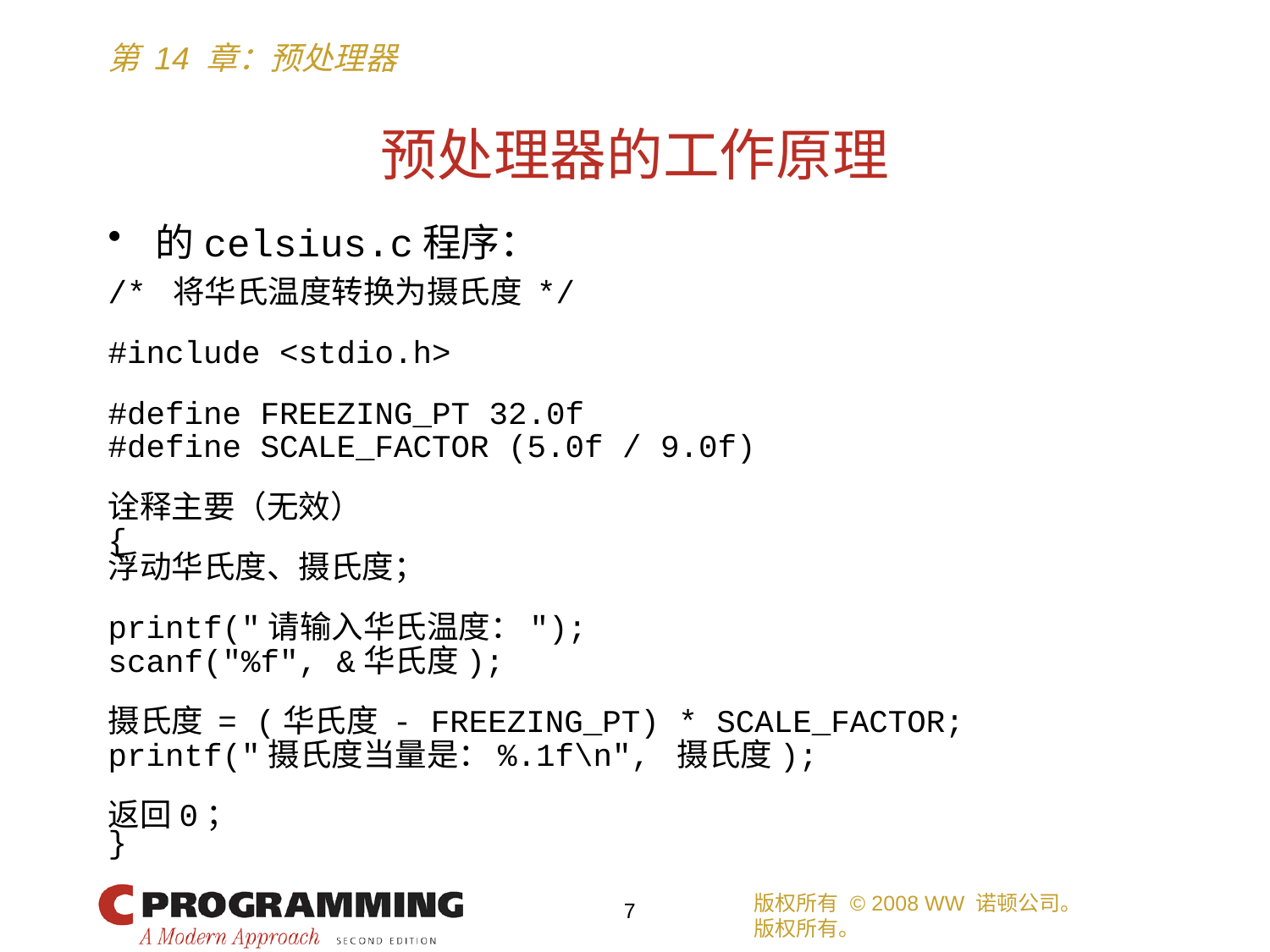

# 预处理器的工作原理
的celsius.c程序：
/* 将华氏温度转换为摄氏度 */

#include <stdio.h>

#define FREEZING_PT 32.0f
#define SCALE_FACTOR (5.0f / 9.0f)

诠释主要（无效）
{
浮动华氏度、摄氏度；

printf("请输入华氏温度：");
scanf("%f", &华氏度);

摄氏度 = (华氏度 - FREEZING_PT) * SCALE_FACTOR;
printf("摄氏度当量是：%.1f\n", 摄氏度);

返回0；
}
版权所有 © 2008 WW 诺顿公司。
版权所有。
7